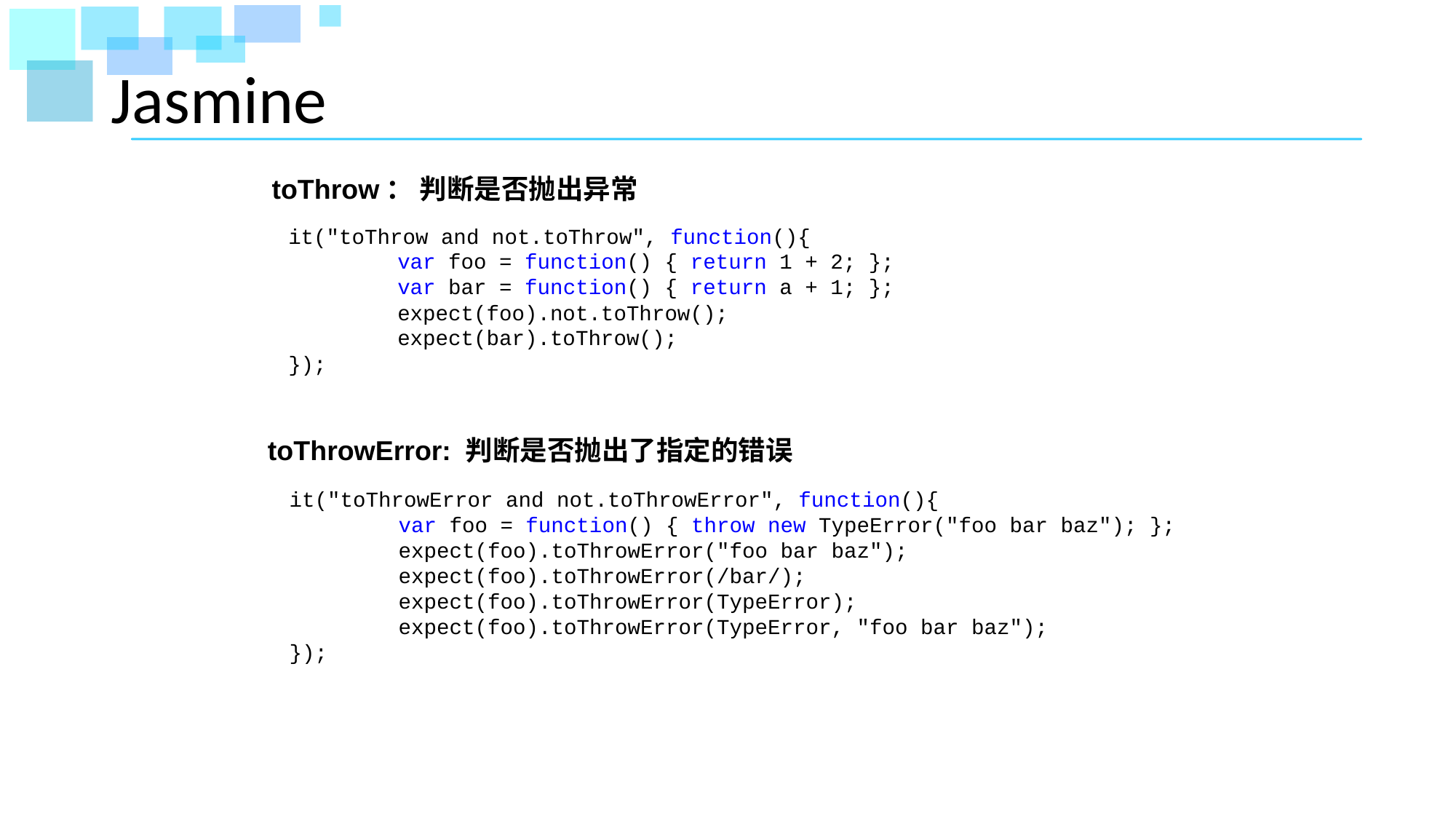

# Jasmine
toThrow： 判断是否抛出异常
it("toThrow and not.toThrow", function(){
	var foo = function() { return 1 + 2; };
	var bar = function() { return a + 1; };
	expect(foo).not.toThrow();
	expect(bar).toThrow();
});
toThrowError: 判断是否抛出了指定的错误
it("toThrowError and not.toThrowError", function(){
	var foo = function() { throw new TypeError("foo bar baz"); };
	expect(foo).toThrowError("foo bar baz");
	expect(foo).toThrowError(/bar/);
	expect(foo).toThrowError(TypeError);
	expect(foo).toThrowError(TypeError, "foo bar baz");
});